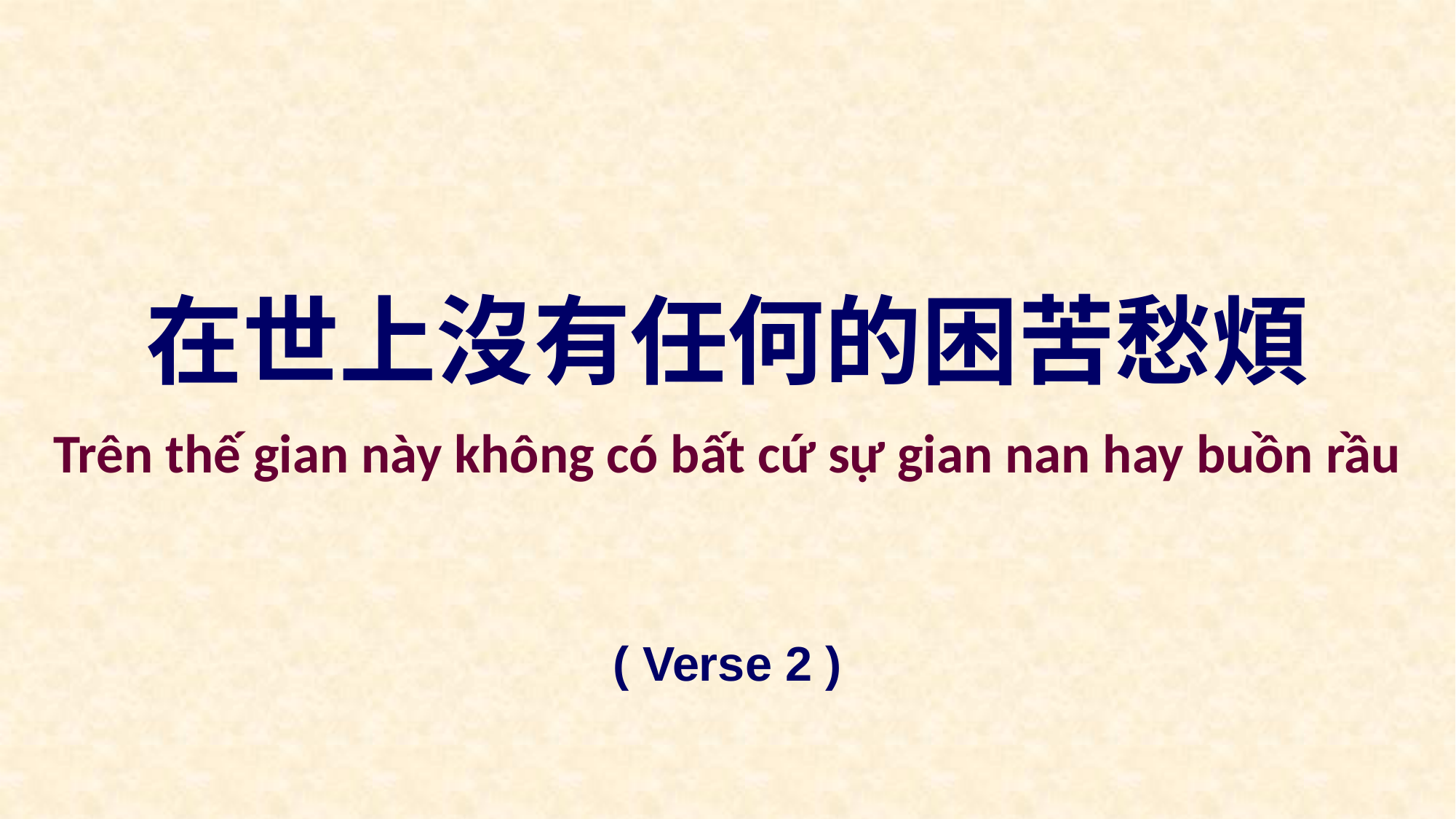

在世上沒有任何的困苦愁煩
Trên thế gian này không có bất cứ sự gian nan hay buồn rầu
( Verse 2 )